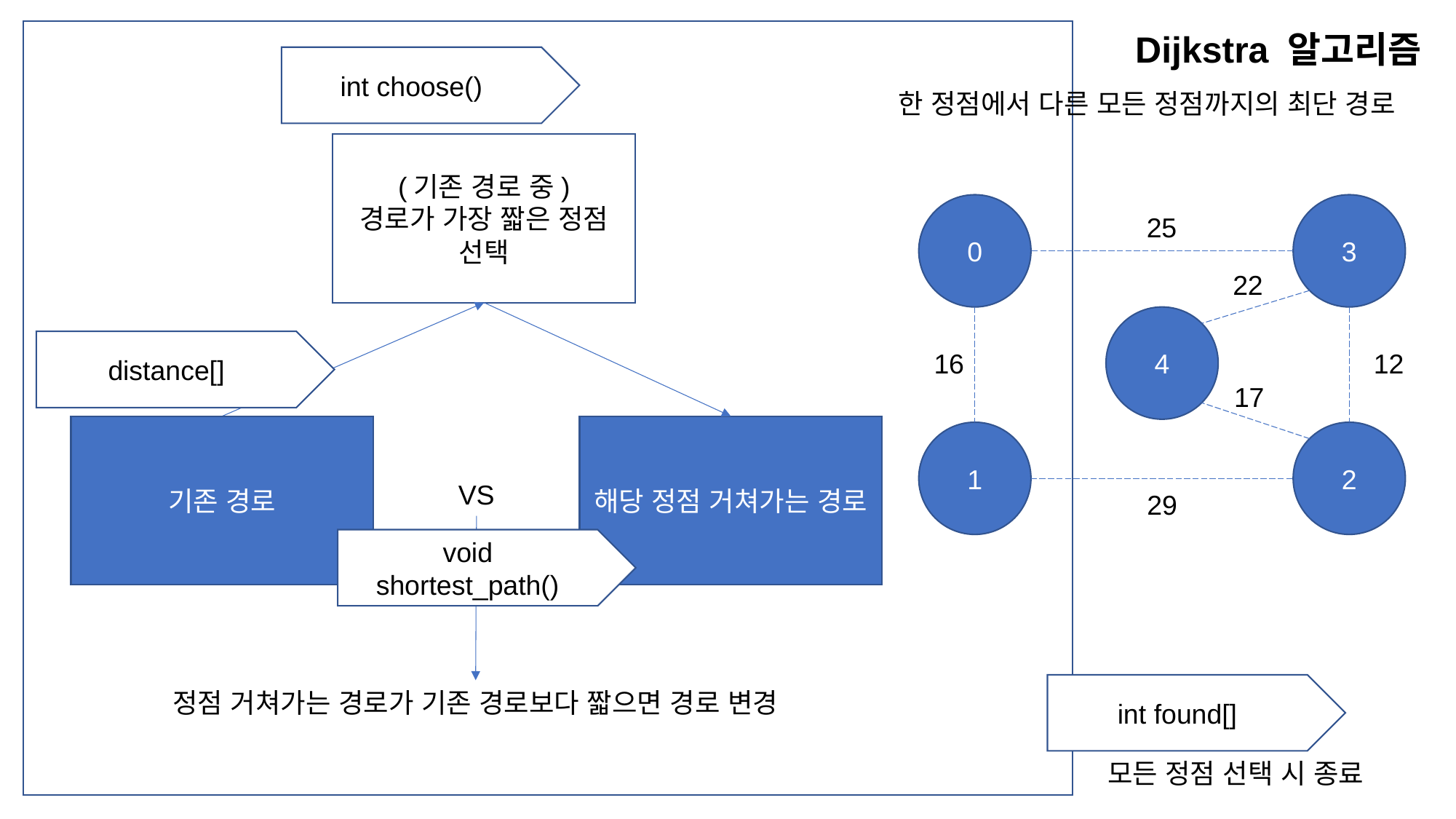

Dijkstra 알고리즘

int choose()
한 정점에서 다른 모든 정점까지의 최단 경로
(기존 경로 중)
경로가 가장 짧은 정점 선택
0
3
25
22
4
16
12
17
1
2
29
distance[]
해당 정점 거쳐가는 경로
기존 경로
VS
void shortest_path()
int found[]
정점 거쳐가는 경로가 기존 경로보다 짧으면 경로 변경
모든 정점 선택 시 종료